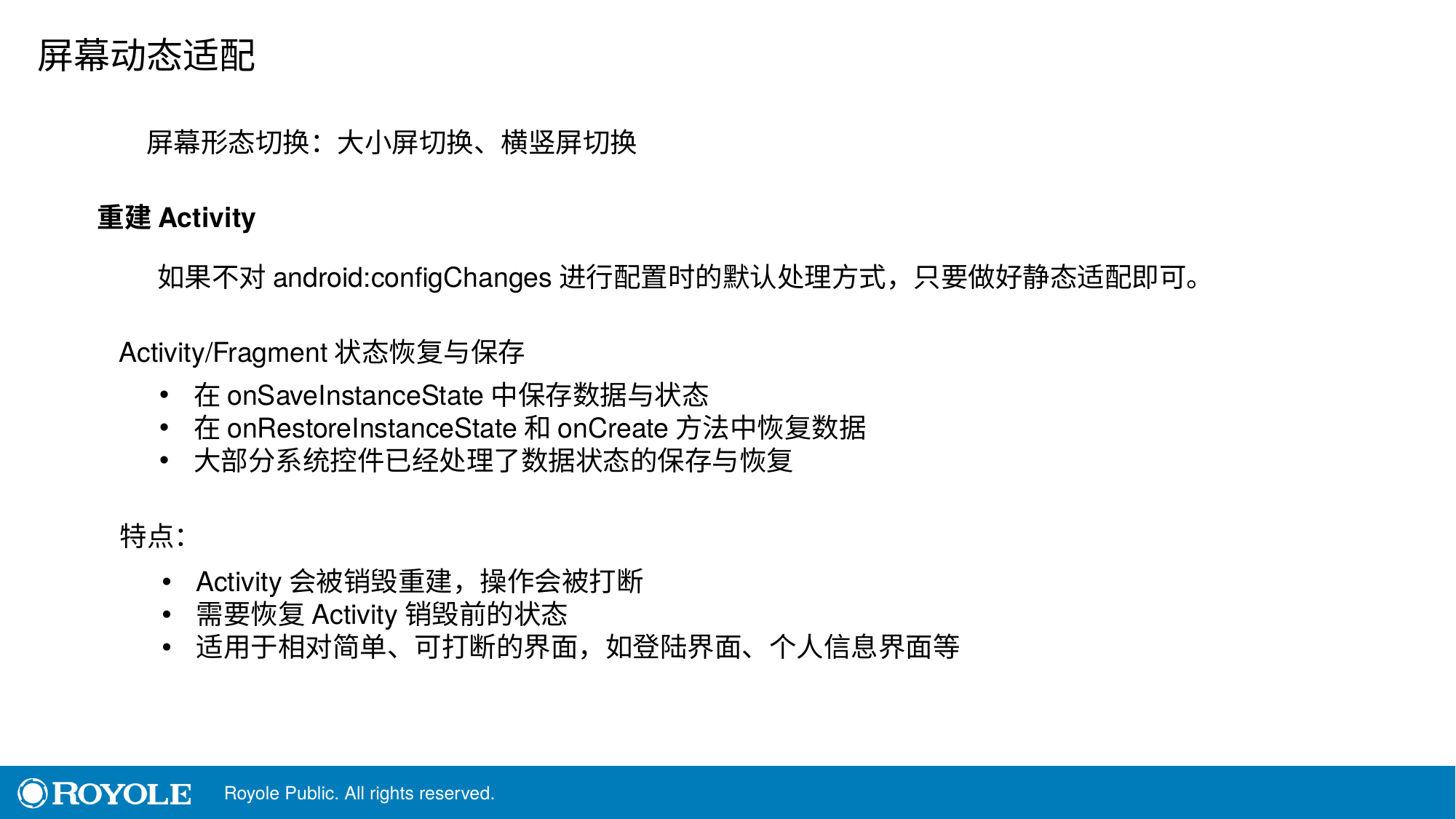

屏幕动态适配
屏幕形态切换：大小屏切换、横竖屏切换
重建Activity
如果不对android:configChanges进行配置时的默认处理方式，只要做好静态适配即可。
Activity/Fragment状态恢复与保存
在onSaveInstanceState中保存数据与状态
在onRestoreInstanceState和onCreate方法中恢复数据
大部分系统控件已经处理了数据状态的保存与恢复
特点：
Activity会被销毁重建，操作会被打断
需要恢复Activity销毁前的状态
适用于相对简单、可打断的界面，如登陆界面、个人信息界面等